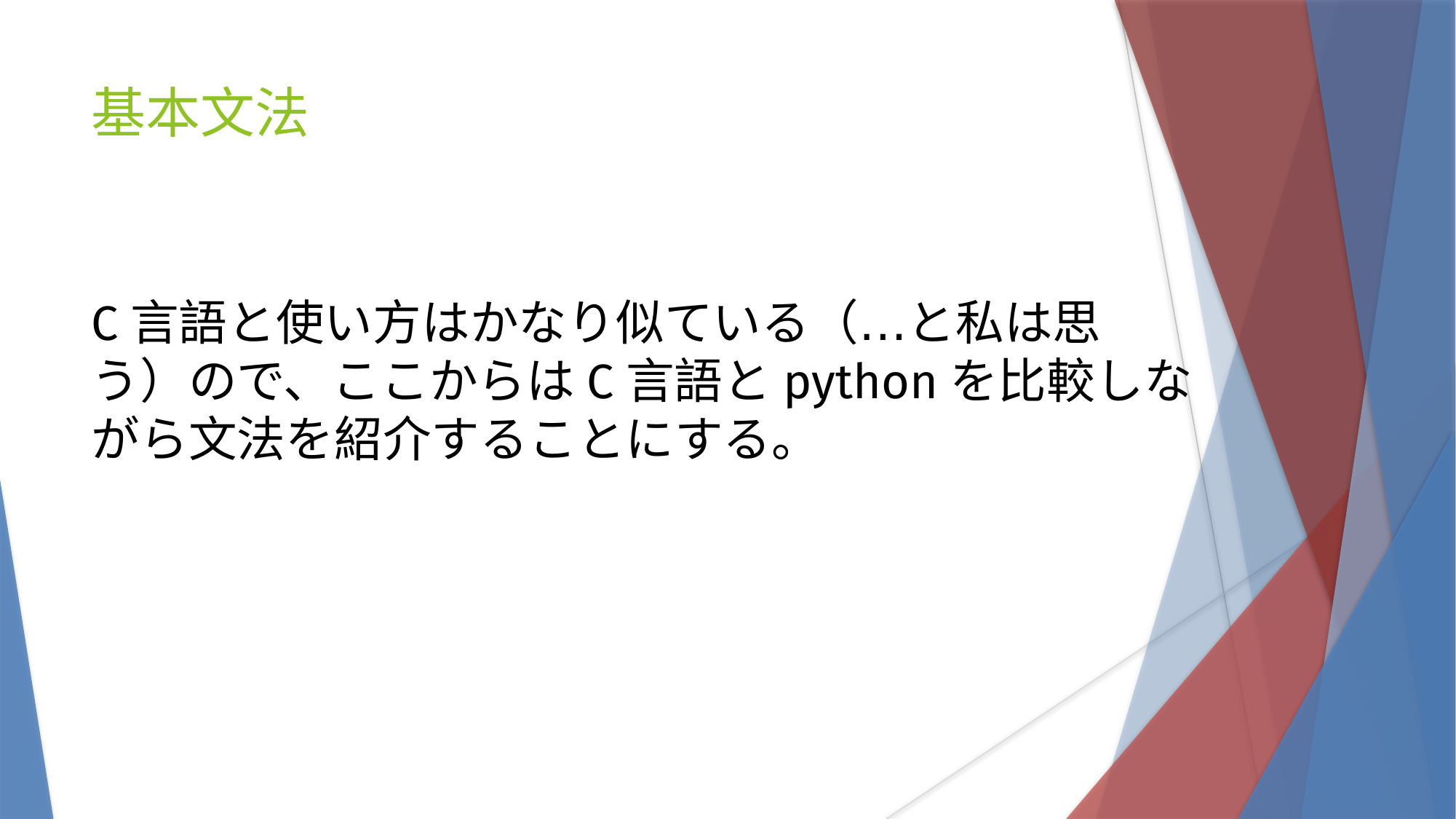

基本文法
C言語と使い方はかなり似ている（…と私は思う）ので、ここからはC言語とpythonを比較しながら文法を紹介することにする。